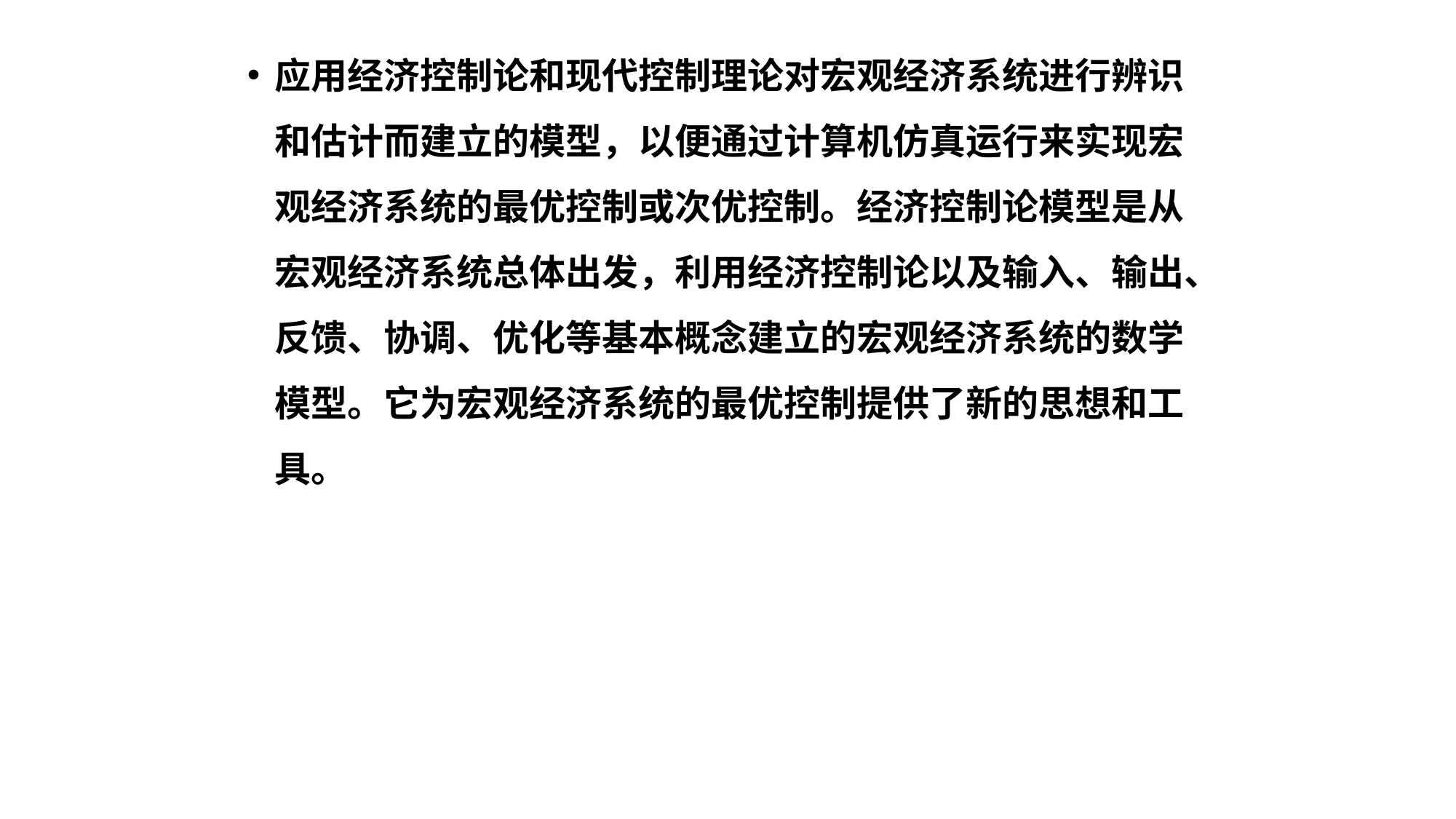

应用经济控制论和现代控制理论对宏观经济系统进行辨识和估计而建立的模型，以便通过计算机仿真运行来实现宏观经济系统的最优控制或次优控制。经济控制论模型是从宏观经济系统总体出发，利用经济控制论以及输入、输出、反馈、协调、优化等基本概念建立的宏观经济系统的数学模型。它为宏观经济系统的最优控制提供了新的思想和工具。